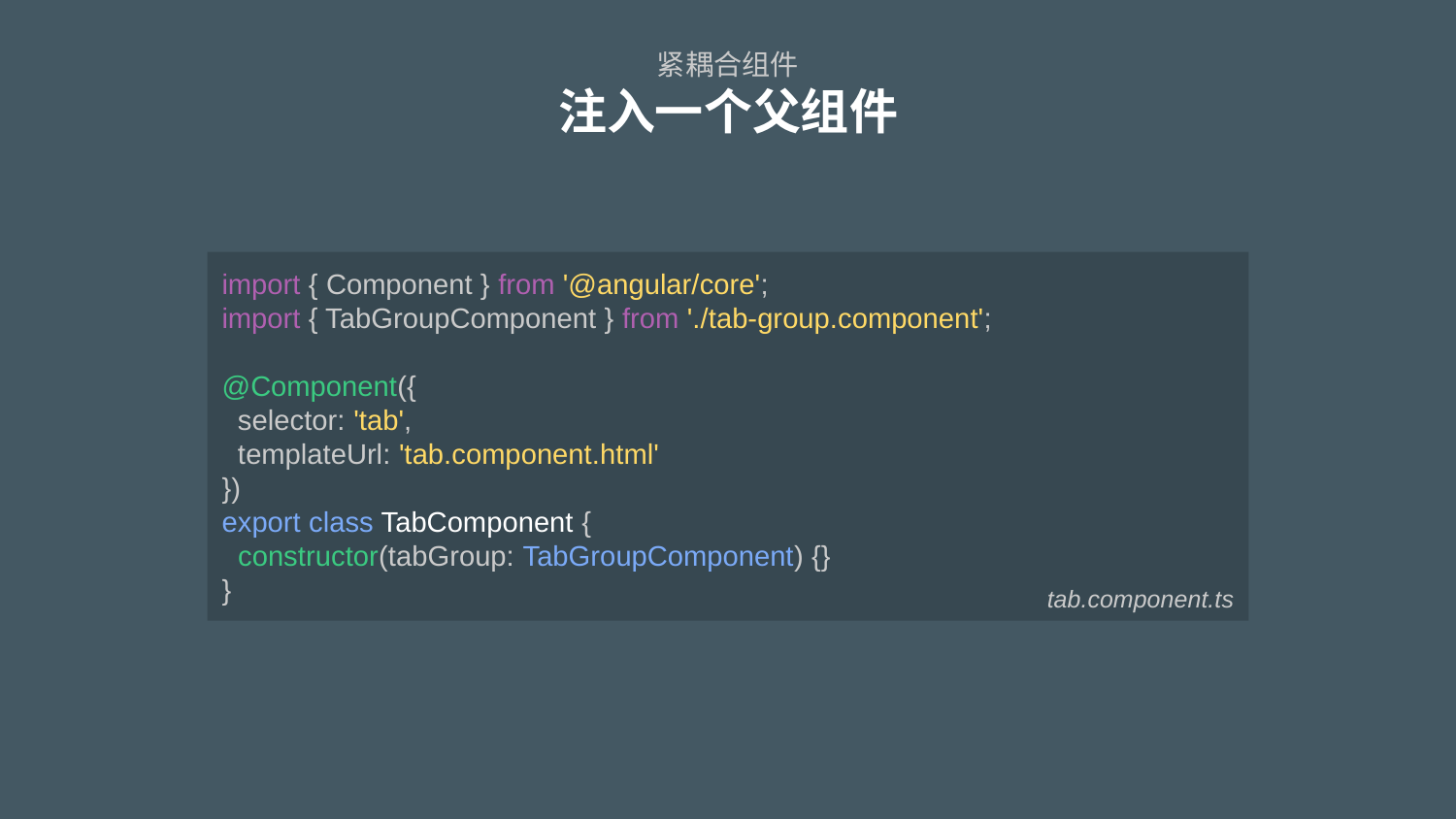

# 紧耦合组件
注入一个父组件
import { Component } from '@angular/core';
import { TabGroupComponent } from './tab-group.component';
@Component({
  selector: 'tab',
  templateUrl: 'tab.component.html'
})
export class TabComponent {
  constructor(tabGroup: TabGroupComponent) {}
}
tab.component.ts